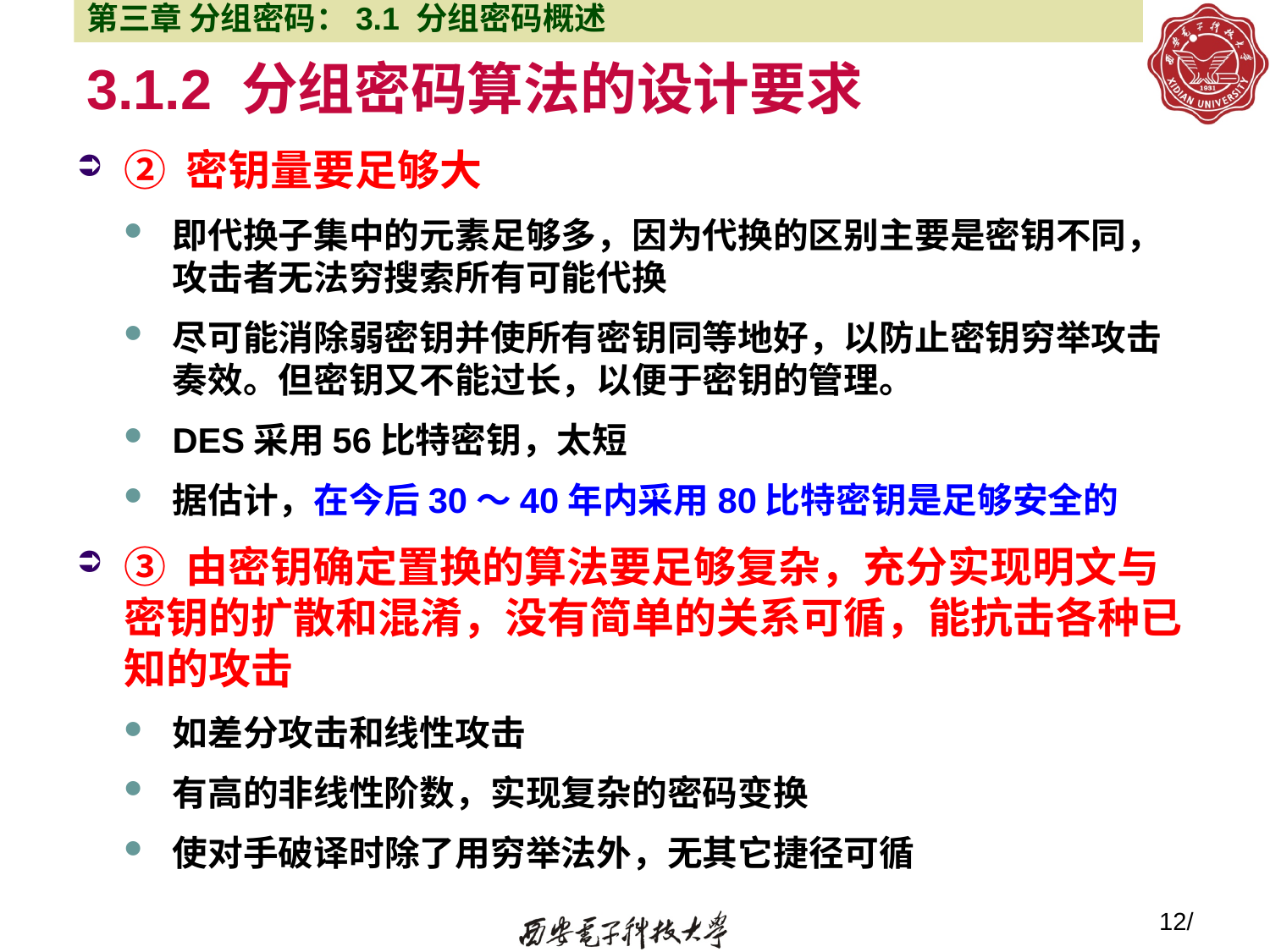

第三章 分组密码：3.1 分组密码概述
# 3.1.2 分组密码算法的设计要求
② 密钥量要足够大
即代换子集中的元素足够多，因为代换的区别主要是密钥不同，攻击者无法穷搜索所有可能代换
尽可能消除弱密钥并使所有密钥同等地好，以防止密钥穷举攻击奏效。但密钥又不能过长，以便于密钥的管理。
DES采用56比特密钥，太短
据估计，在今后30～40年内采用80比特密钥是足够安全的
③ 由密钥确定置换的算法要足够复杂，充分实现明文与密钥的扩散和混淆，没有简单的关系可循，能抗击各种已知的攻击
如差分攻击和线性攻击
有高的非线性阶数，实现复杂的密码变换
使对手破译时除了用穷举法外，无其它捷径可循
12/